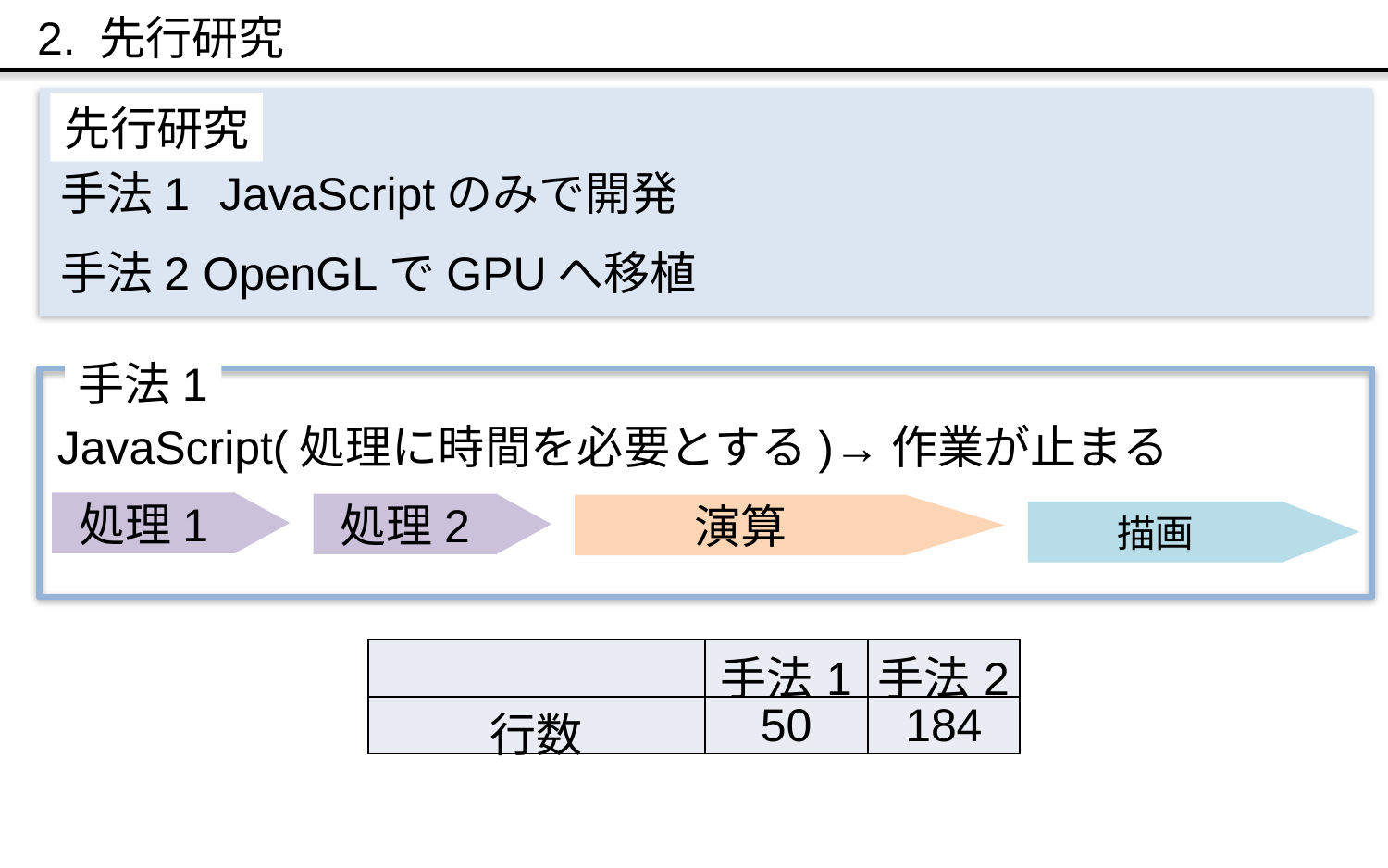

2. 先行研究

先行研究
手法1
JavaScriptのみで開発
手法2
OpenGLでGPUへ移植
手法1

JavaScript(処理に時間を必要とする)→作業が止まる
処理1

処理2

演算

描画

|  | 手法1 | 手法2 |
| --- | --- | --- |
| 行数 | 50 | 184 |